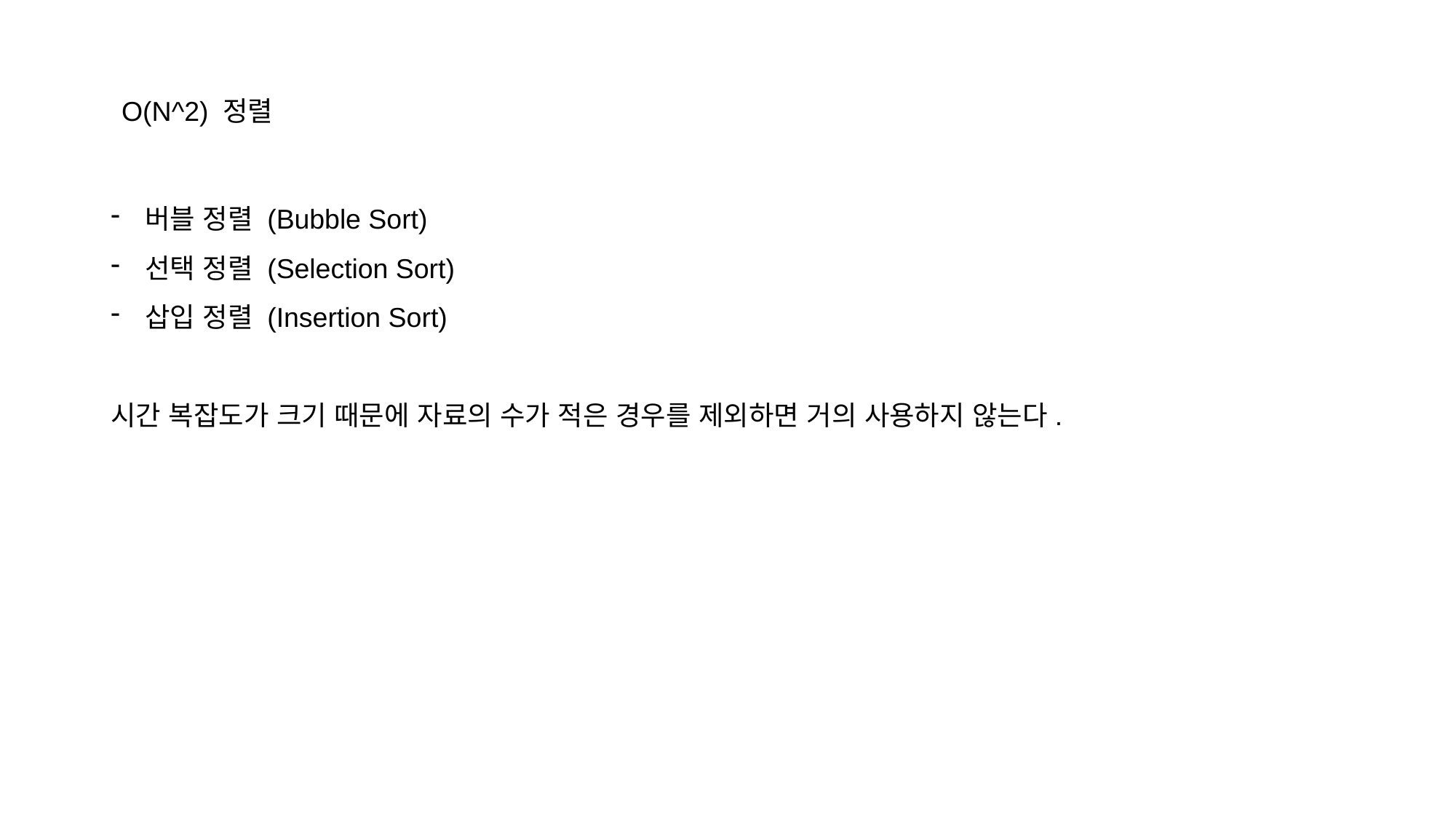

O(N^2) 정렬
버블 정렬 (Bubble Sort)
선택 정렬 (Selection Sort)
삽입 정렬 (Insertion Sort)

시간 복잡도가 크기 때문에 자료의 수가 적은 경우를 제외하면 거의 사용하지 않는다.